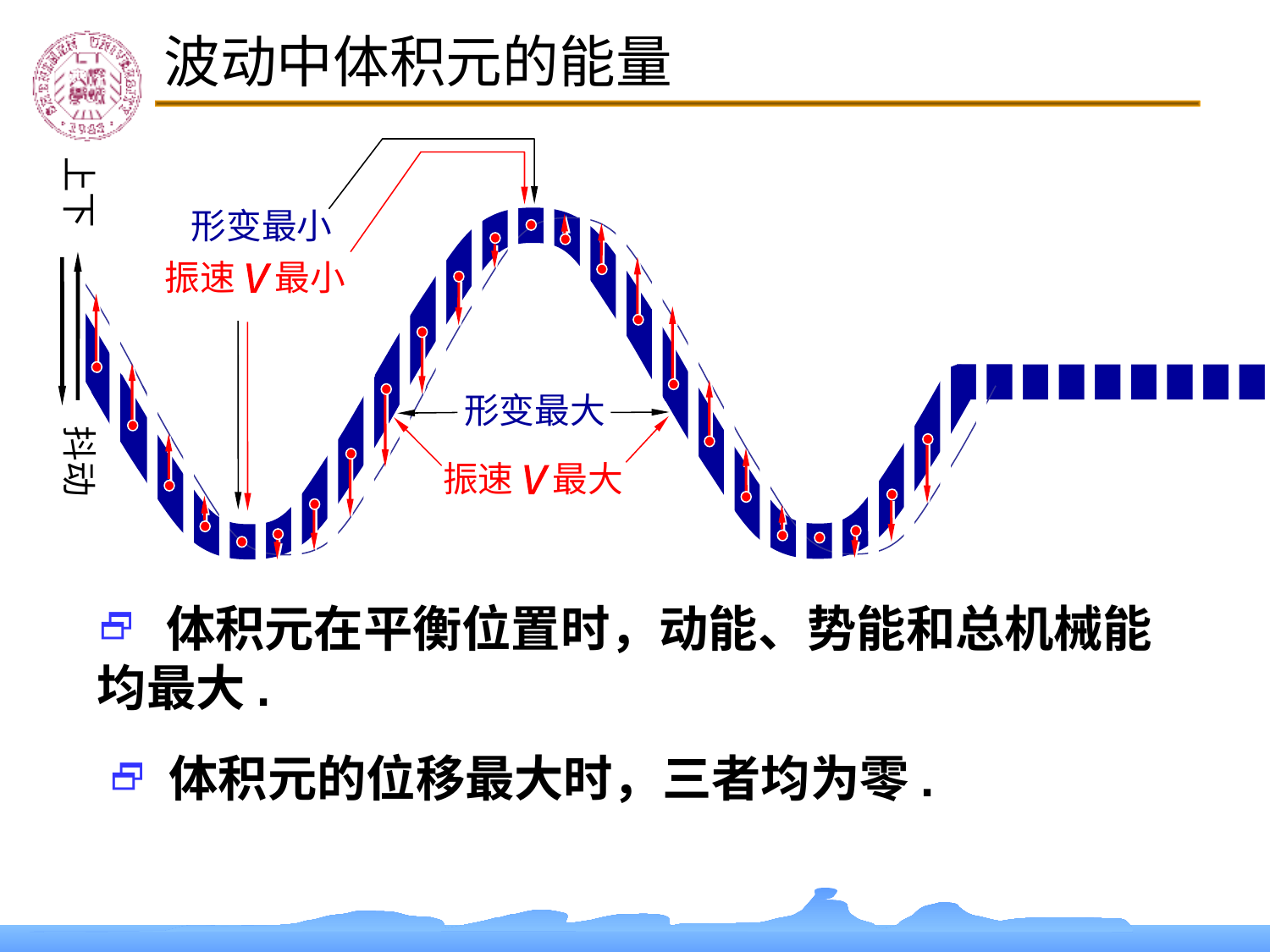

波动中体积元的能量

形变最小

形变最大

上下

抖动

振速     最小
v

振速     最大
v

   体积元在平衡位置时，动能、势能和总机械能均最大.
  体积元的位移最大时，三者均为零.